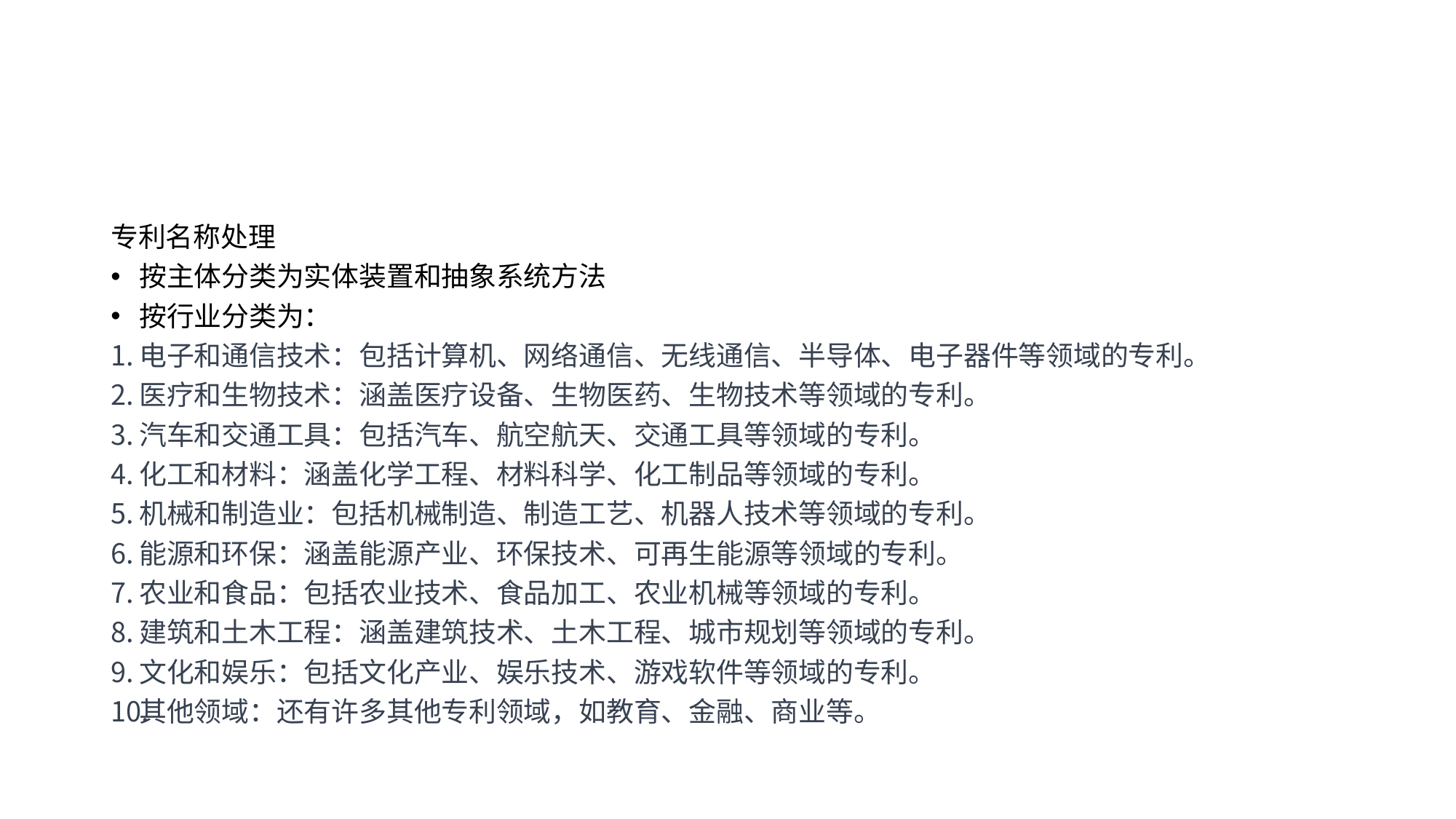

#
专利名称处理
按主体分类为实体装置和抽象系统方法
按行业分类为：
电子和通信技术：包括计算机、网络通信、无线通信、半导体、电子器件等领域的专利。
医疗和生物技术：涵盖医疗设备、生物医药、生物技术等领域的专利。
汽车和交通工具：包括汽车、航空航天、交通工具等领域的专利。
化工和材料：涵盖化学工程、材料科学、化工制品等领域的专利。
机械和制造业：包括机械制造、制造工艺、机器人技术等领域的专利。
能源和环保：涵盖能源产业、环保技术、可再生能源等领域的专利。
农业和食品：包括农业技术、食品加工、农业机械等领域的专利。
建筑和土木工程：涵盖建筑技术、土木工程、城市规划等领域的专利。
文化和娱乐：包括文化产业、娱乐技术、游戏软件等领域的专利。
其他领域：还有许多其他专利领域，如教育、金融、商业等。